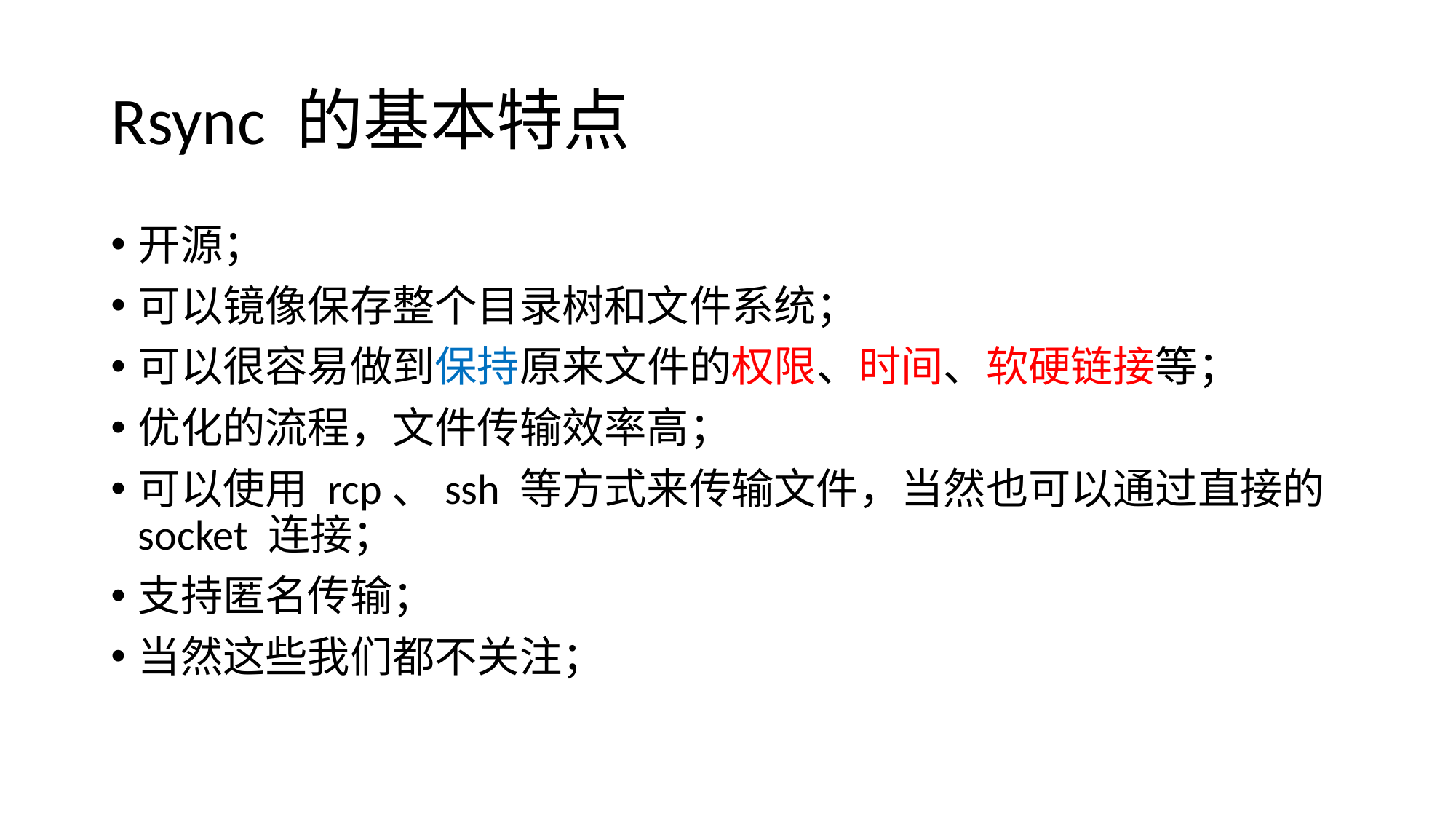

# Rsync 的基本特点
开源；
可以镜像保存整个目录树和文件系统；
可以很容易做到保持原来文件的权限、时间、软硬链接等；
优化的流程，文件传输效率高；
可以使用 rcp、ssh 等方式来传输文件，当然也可以通过直接的 socket 连接；
支持匿名传输；
当然这些我们都不关注；